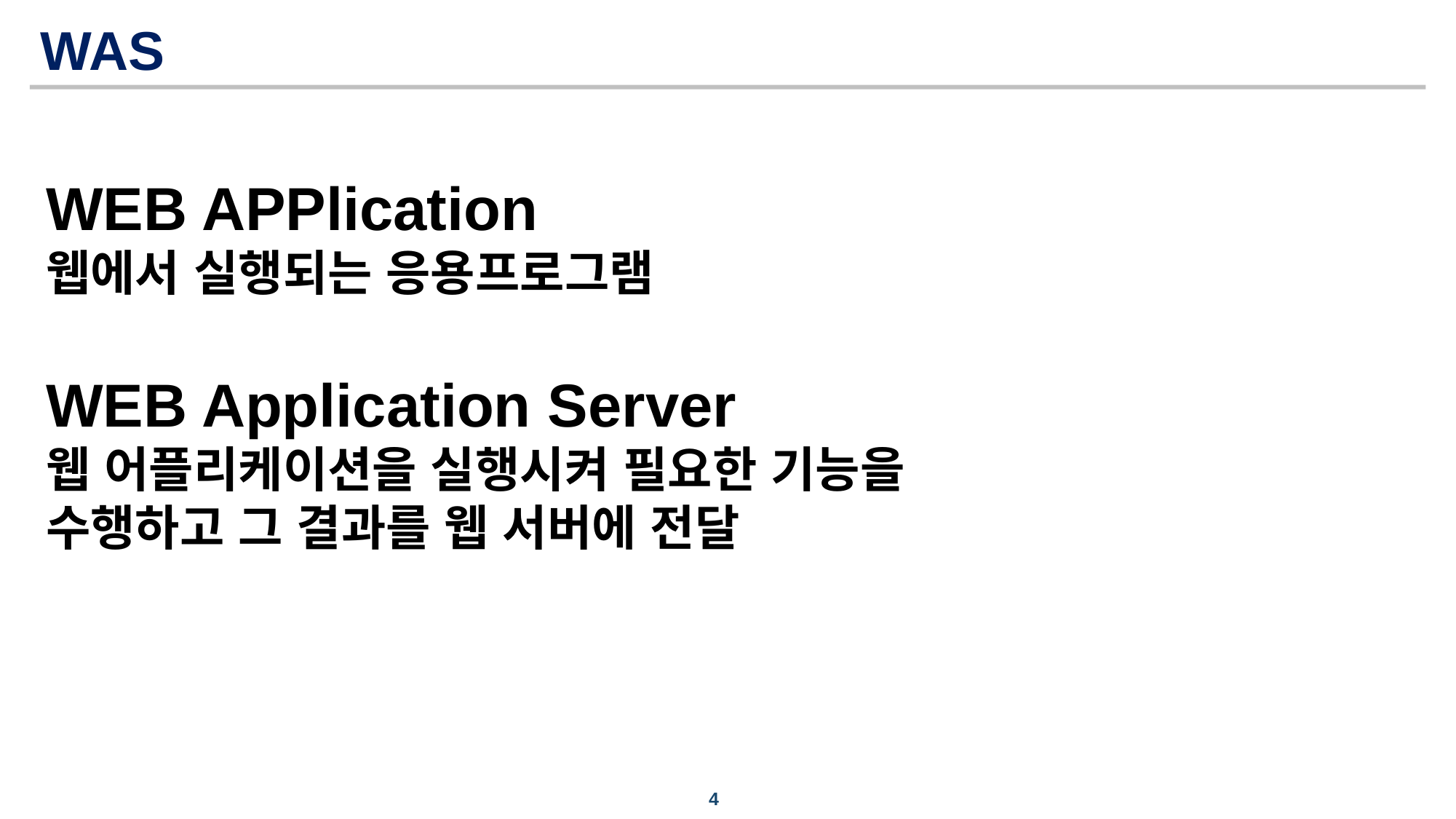

WAS

WEB APPlication
웹에서 실행되는 응용프로그램

WEB Application Server
웹 어플리케이션을 실행시켜 필요한 기능을
수행하고 그 결과를 웹 서버에 전달